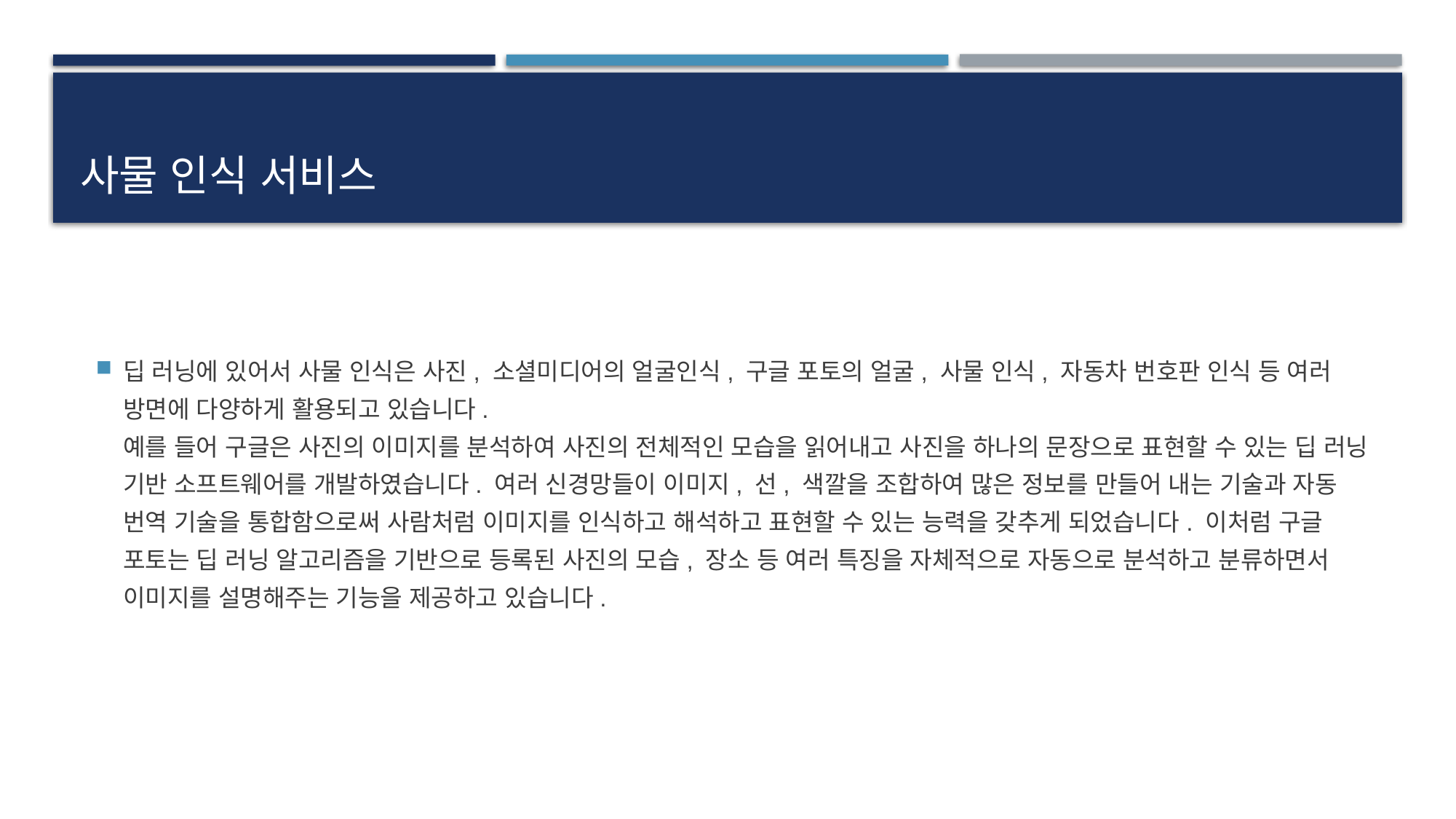

# 사물 인식 서비스
딥 러닝에 있어서 사물 인식은 사진, 소셜미디어의 얼굴인식, 구글 포토의 얼굴, 사물 인식, 자동차 번호판 인식 등 여러 방면에 다양하게 활용되고 있습니다.
예를 들어 구글은 사진의 이미지를 분석하여 사진의 전체적인 모습을 읽어내고 사진을 하나의 문장으로 표현할 수 있는 딥 러닝 기반 소프트웨어를 개발하였습니다. 여러 신경망들이 이미지, 선, 색깔을 조합하여 많은 정보를 만들어 내는 기술과 자동 번역 기술을 통합함으로써 사람처럼 이미지를 인식하고 해석하고 표현할 수 있는 능력을 갖추게 되었습니다. 이처럼 구글 포토는 딥 러닝 알고리즘을 기반으로 등록된 사진의 모습, 장소 등 여러 특징을 자체적으로 자동으로 분석하고 분류하면서 이미지를 설명해주는 기능을 제공하고 있습니다.